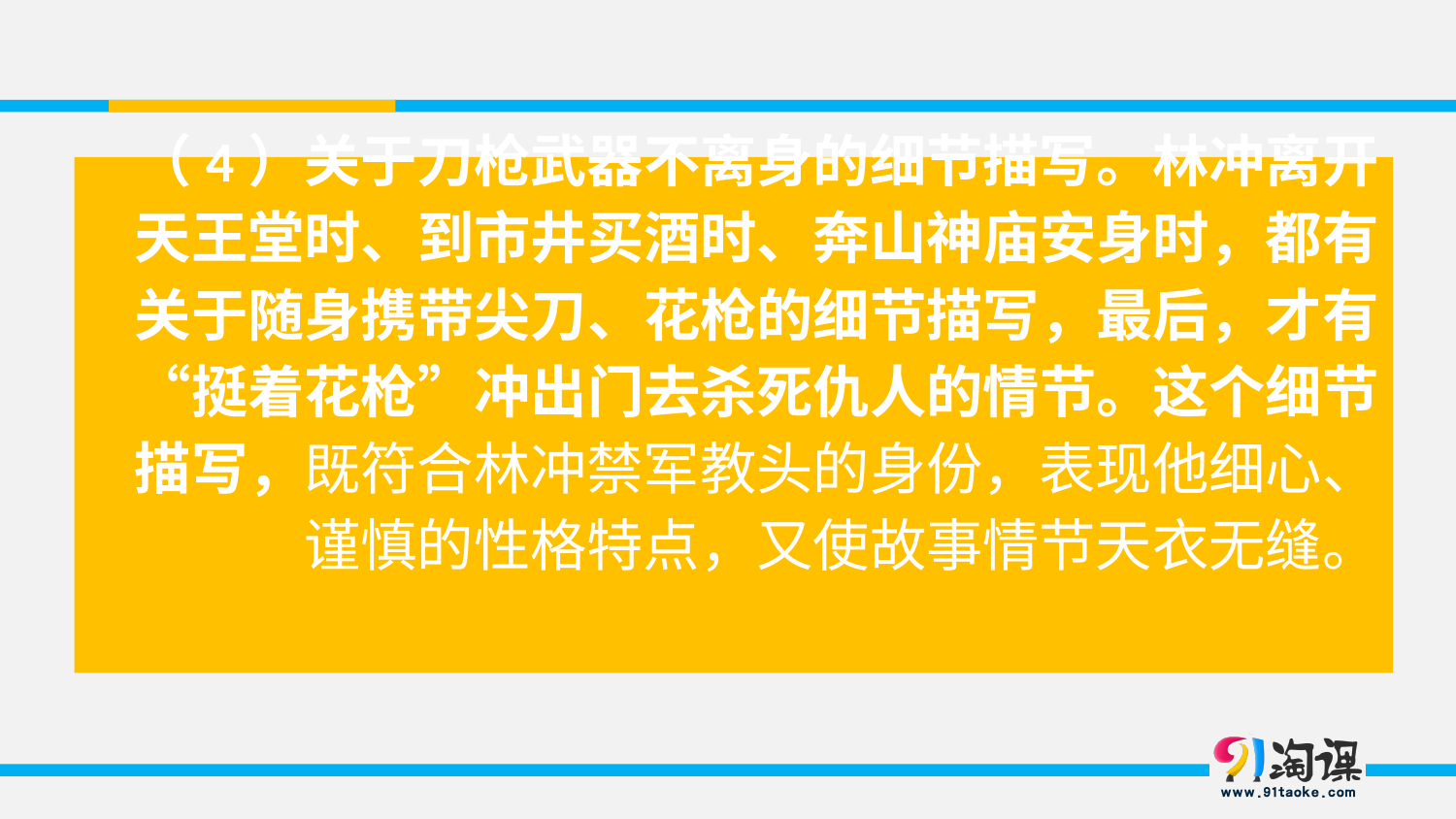

（4）关于刀枪武器不离身的细节描写。林冲离开天王堂时、到市井买酒时、奔山神庙安身时，都有关于随身携带尖刀、花枪的细节描写，最后，才有“挺着花枪”冲出门去杀死仇人的情节。这个细节描写，既符合林冲禁军教头的身份，表现他细心、谨慎的性格特点，又使故事情节天衣无缝。